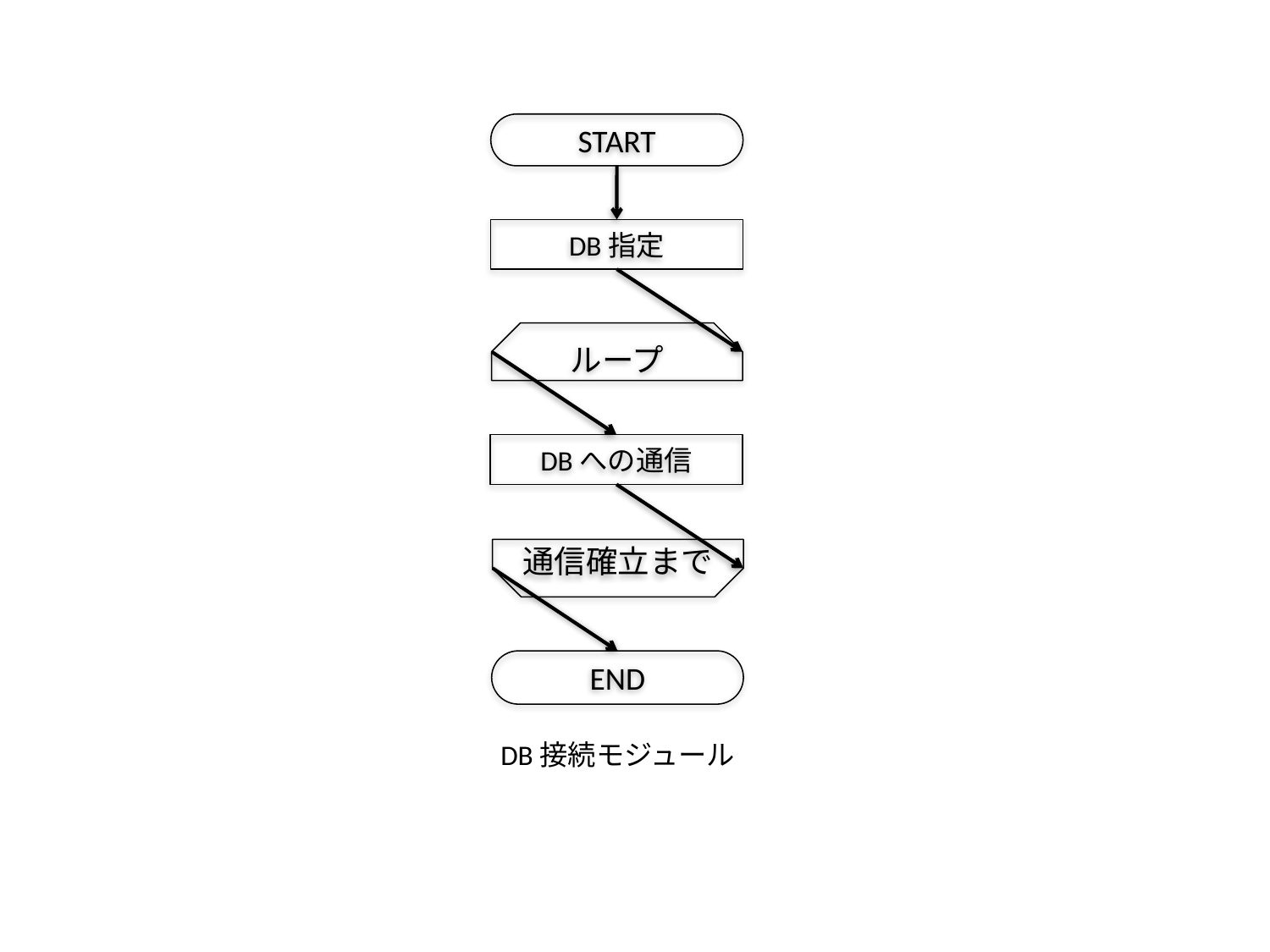

START
DB指定
ループ
DBへの通信
通信確立まで
END
DB接続モジュール